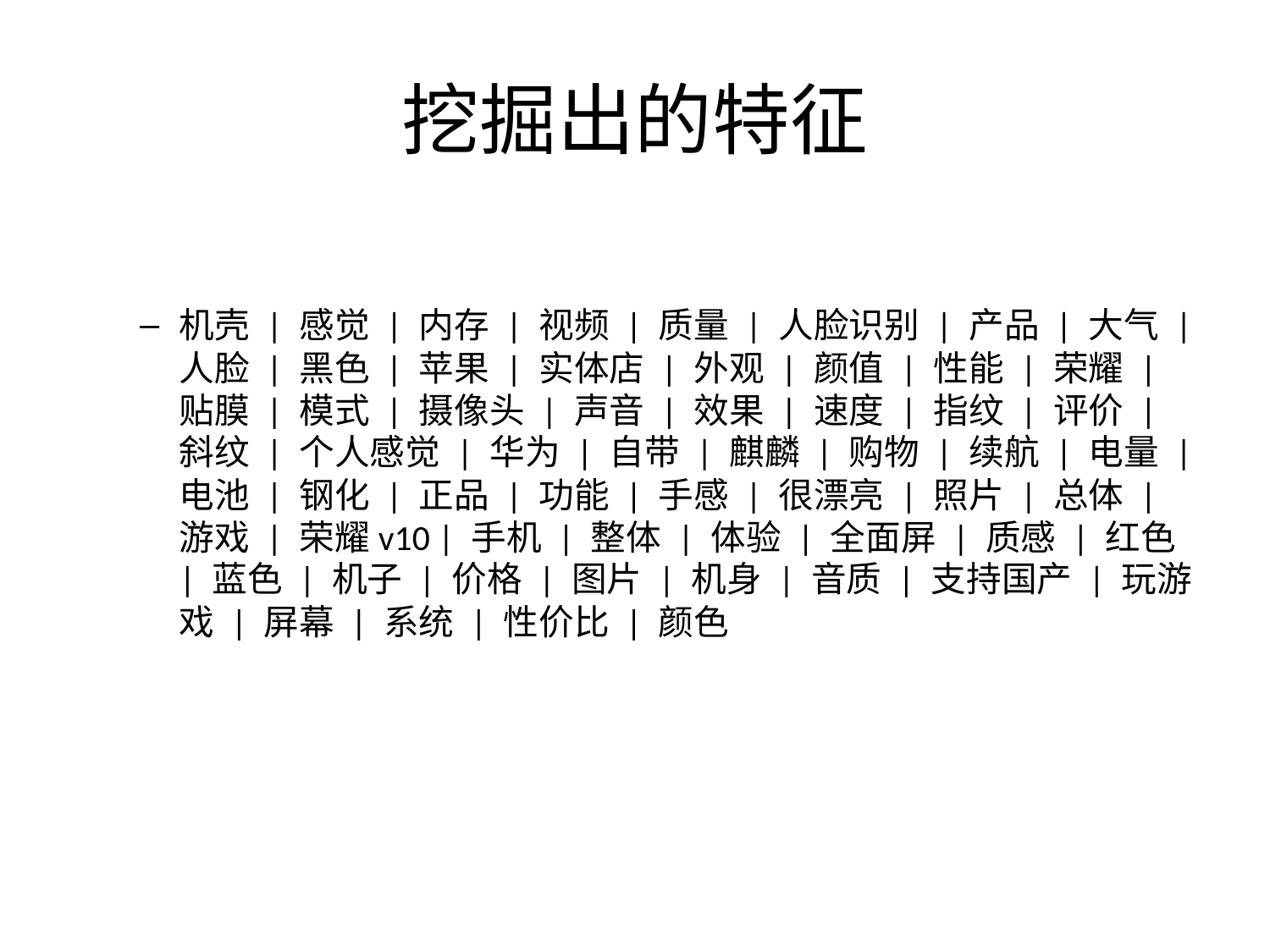

# 挖掘出的特征

机壳 | 感觉 | 内存 | 视频 | 质量 | 人脸识别 | 产品 | 大气 | 人脸 | 黑色 | 苹果 | 实体店 | 外观 | 颜值 | 性能 | 荣耀 | 贴膜 | 模式 | 摄像头 | 声音 | 效果 | 速度 | 指纹 | 评价 | 斜纹 | 个人感觉 | 华为 | 自带 | 麒麟 | 购物 | 续航 | 电量 | 电池 | 钢化 | 正品 | 功能 | 手感 | 很漂亮 | 照片 | 总体 | 游戏 | 荣耀v10 | 手机 | 整体 | 体验 | 全面屏 | 质感 | 红色 | 蓝色 | 机子 | 价格 | 图片 | 机身 | 音质 | 支持国产 | 玩游戏 | 屏幕 | 系统 | 性价比 | 颜色